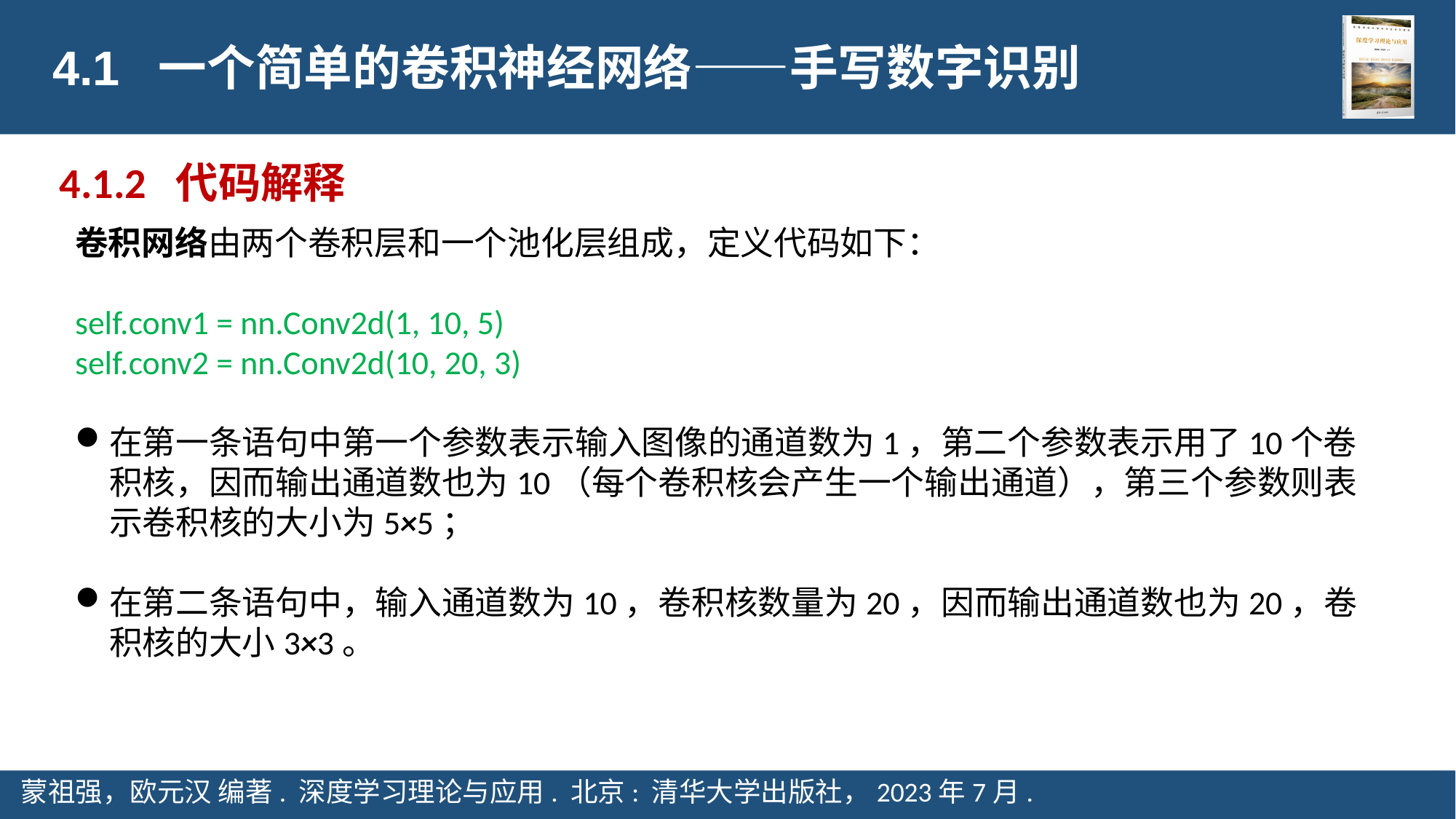

4.1  一个简单的卷积神经网络——手写数字识别
4.1.2  代码解释
卷积网络由两个卷积层和一个池化层组成，定义代码如下：

self.conv1 = nn.Conv2d(1, 10, 5)
self.conv2 = nn.Conv2d(10, 20, 3)

在第一条语句中第一个参数表示输入图像的通道数为1，第二个参数表示用了10个卷积核，因而输出通道数也为10（每个卷积核会产生一个输出通道），第三个参数则表示卷积核的大小为5×5；

在第二条语句中，输入通道数为10，卷积核数量为20，因而输出通道数也为20，卷积核的大小3×3。